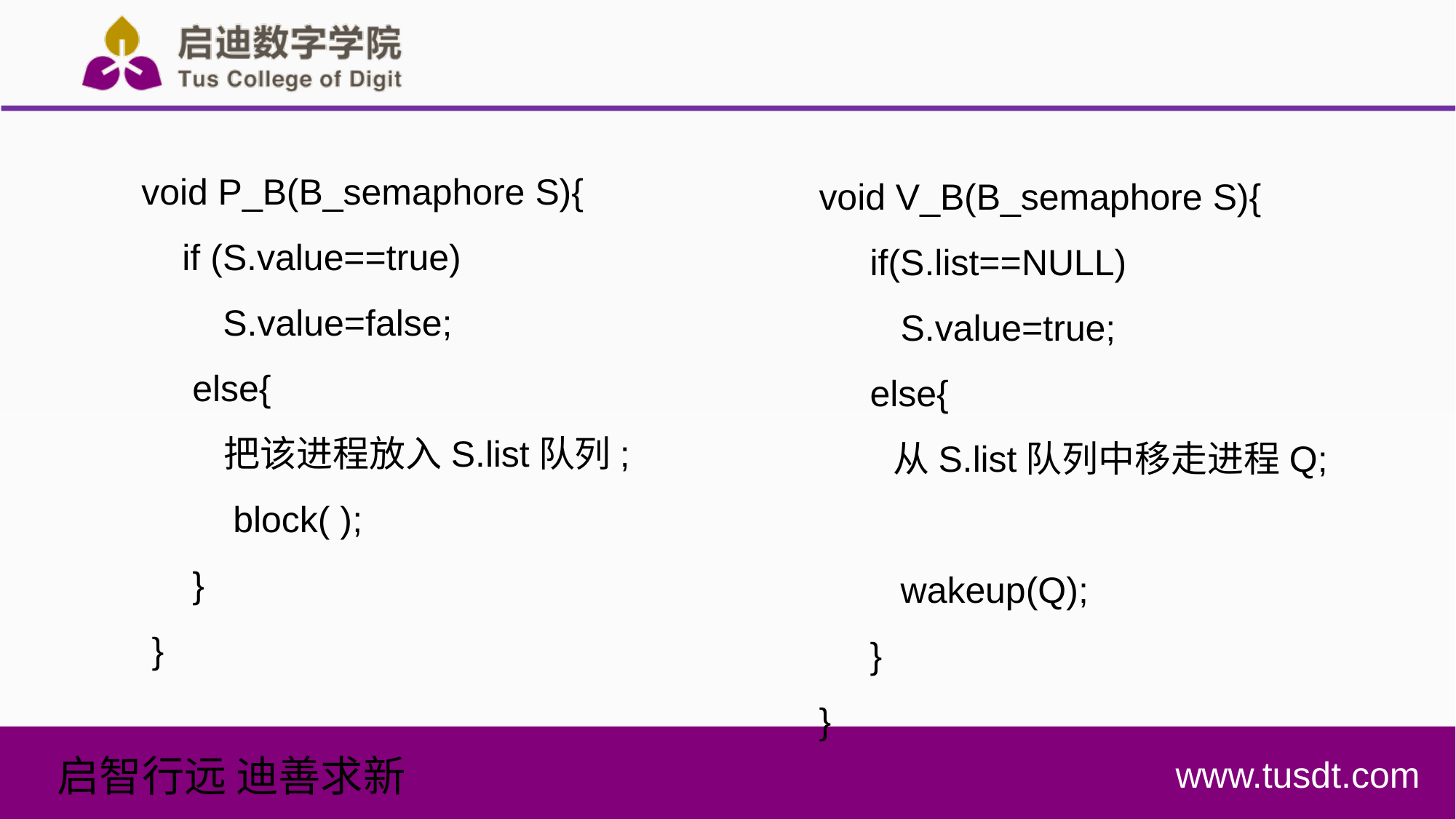

void P_B(B_semaphore S){
    if (S.value==true)
        S.value=false;
     else{
         把该进程放入S.list队列;
         block( );
     }
 }
void V_B(B_semaphore S){
     if(S.list==NULL)
        S.value=true;
     else{
        从S.list队列中移走进程Q;
        wakeup(Q);
     }
}